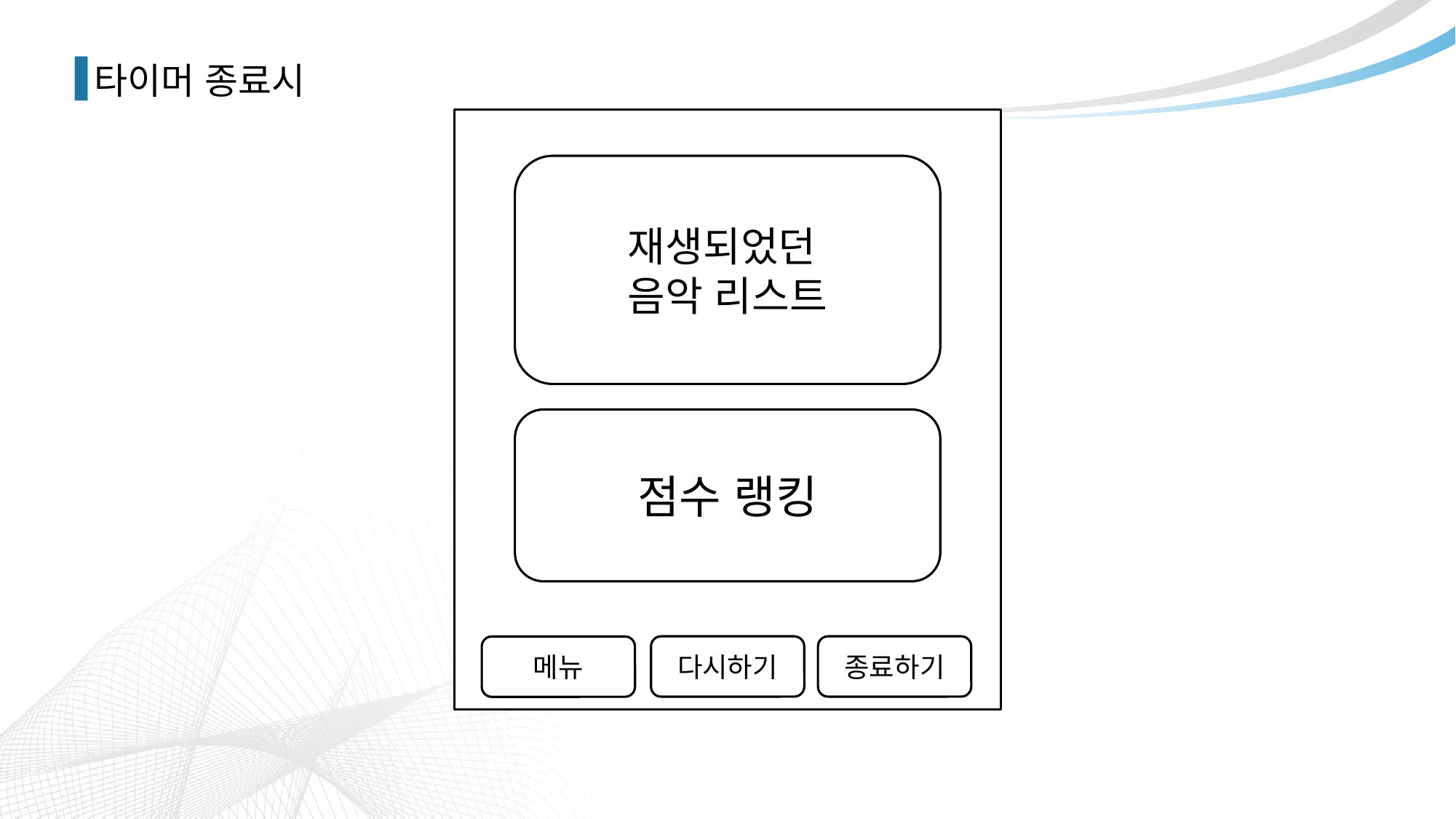

타이머 종료시

재생되었던
음악 리스트

점수 랭킹

메뉴
다시하기
종료하기